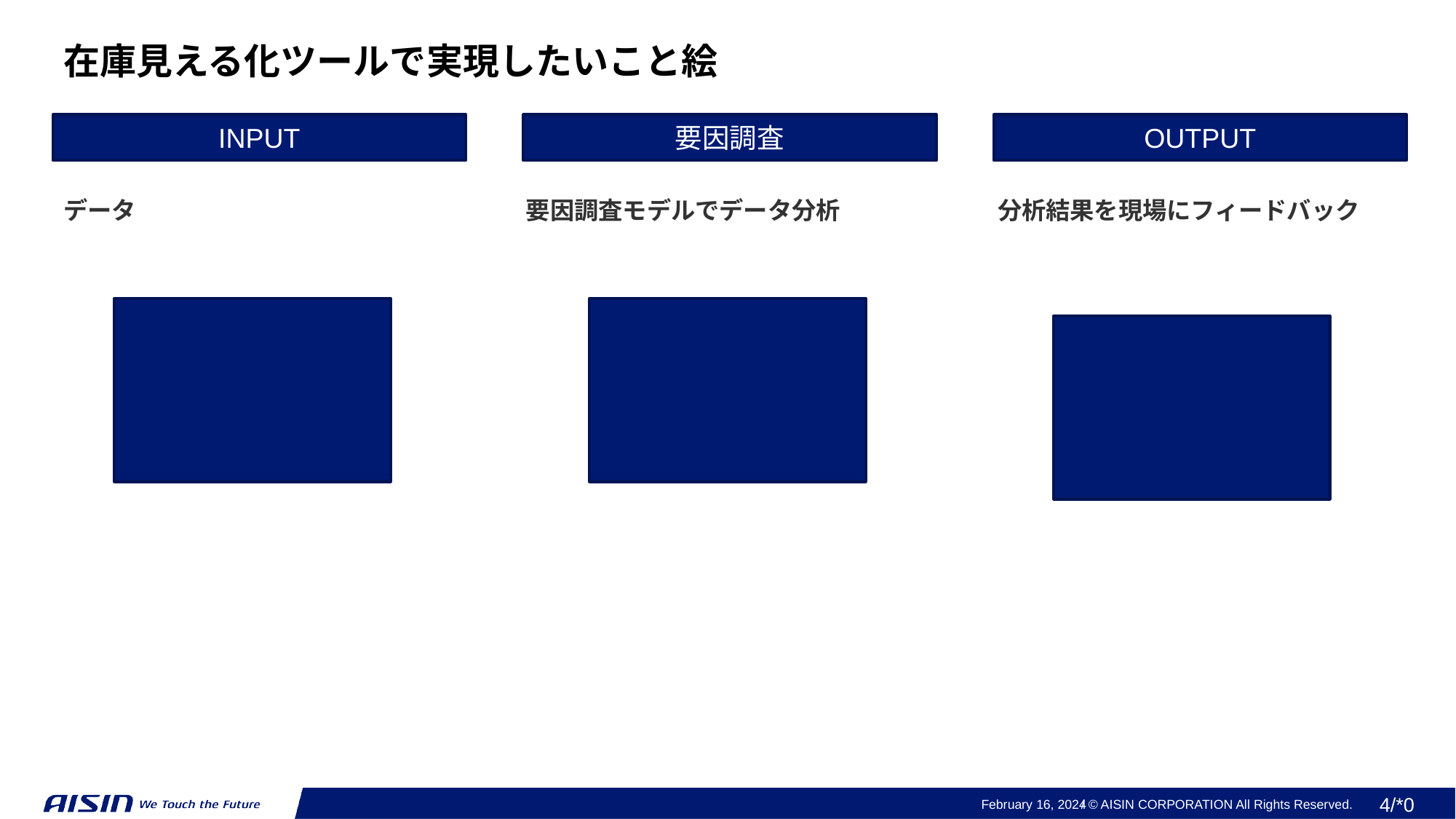

在庫見える化ツールで実現したいこと絵
INPUT
要因調査
OUTPUT
データ
要因調査モデルでデータ分析
分析結果を現場にフィードバック

February 16, 2024